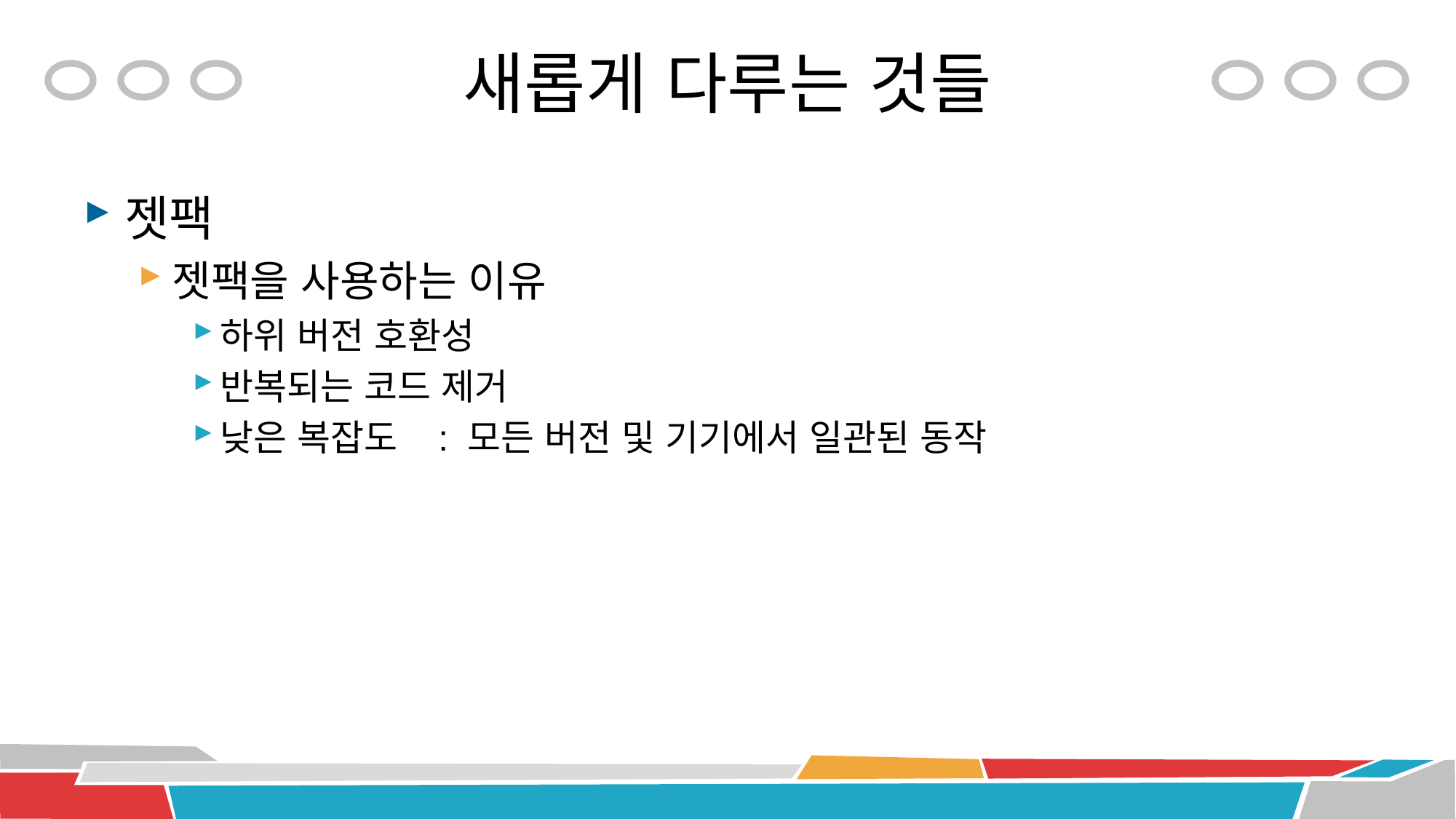

# 새롭게 다루는 것들
젯팩
젯팩을 사용하는 이유
하위 버전 호환성
반복되는 코드 제거
낮은 복잡도	: 모든 버전 및 기기에서 일관된 동작